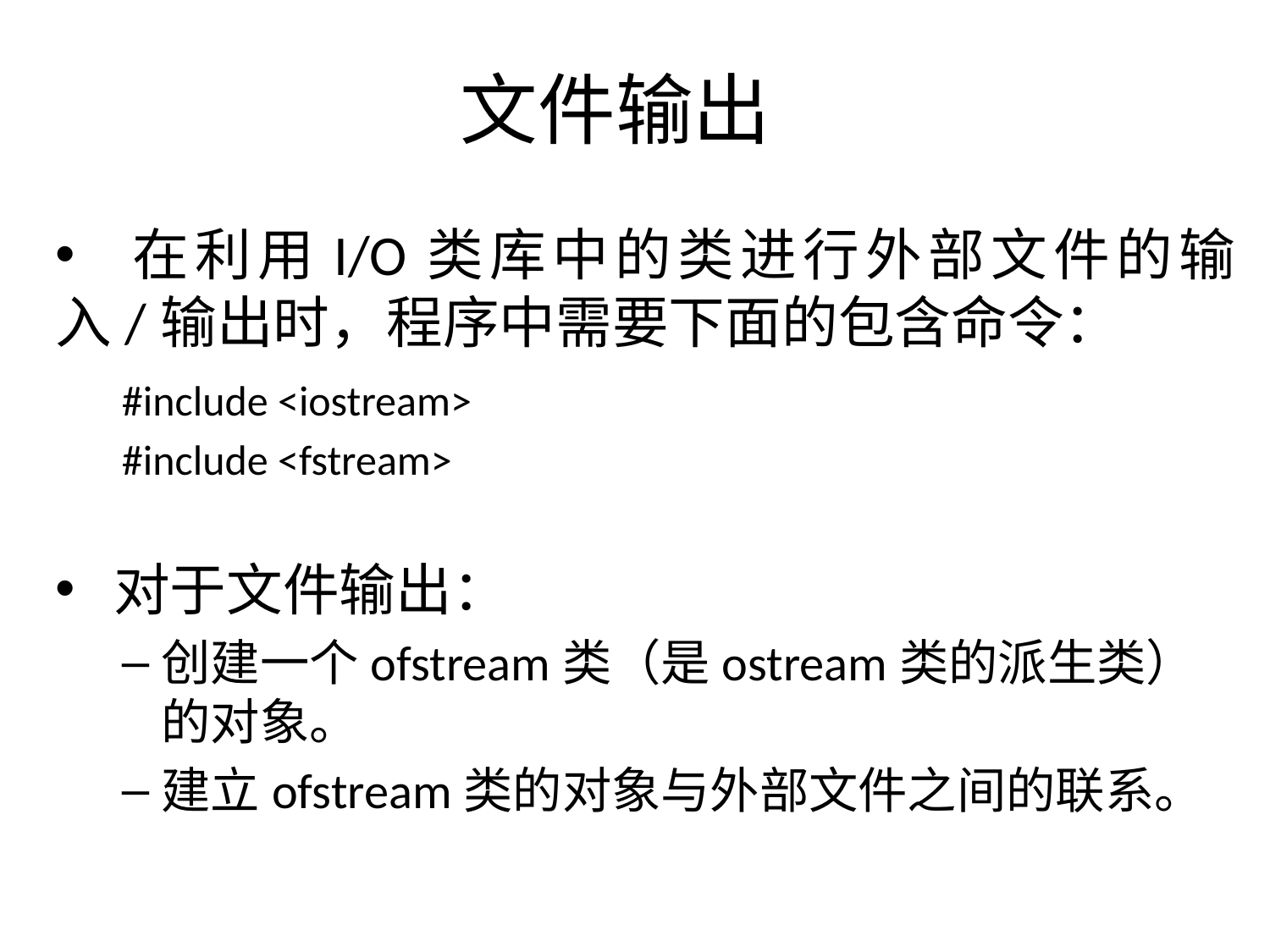

# 文件输出
  在利用I/O类库中的类进行外部文件的输入/输出时，程序中需要下面的包含命令：
#include <iostream>
#include <fstream>

  对于文件输出：
创建一个ofstream类（是ostream类的派生类）的对象。
建立ofstream类的对象与外部文件之间的联系。